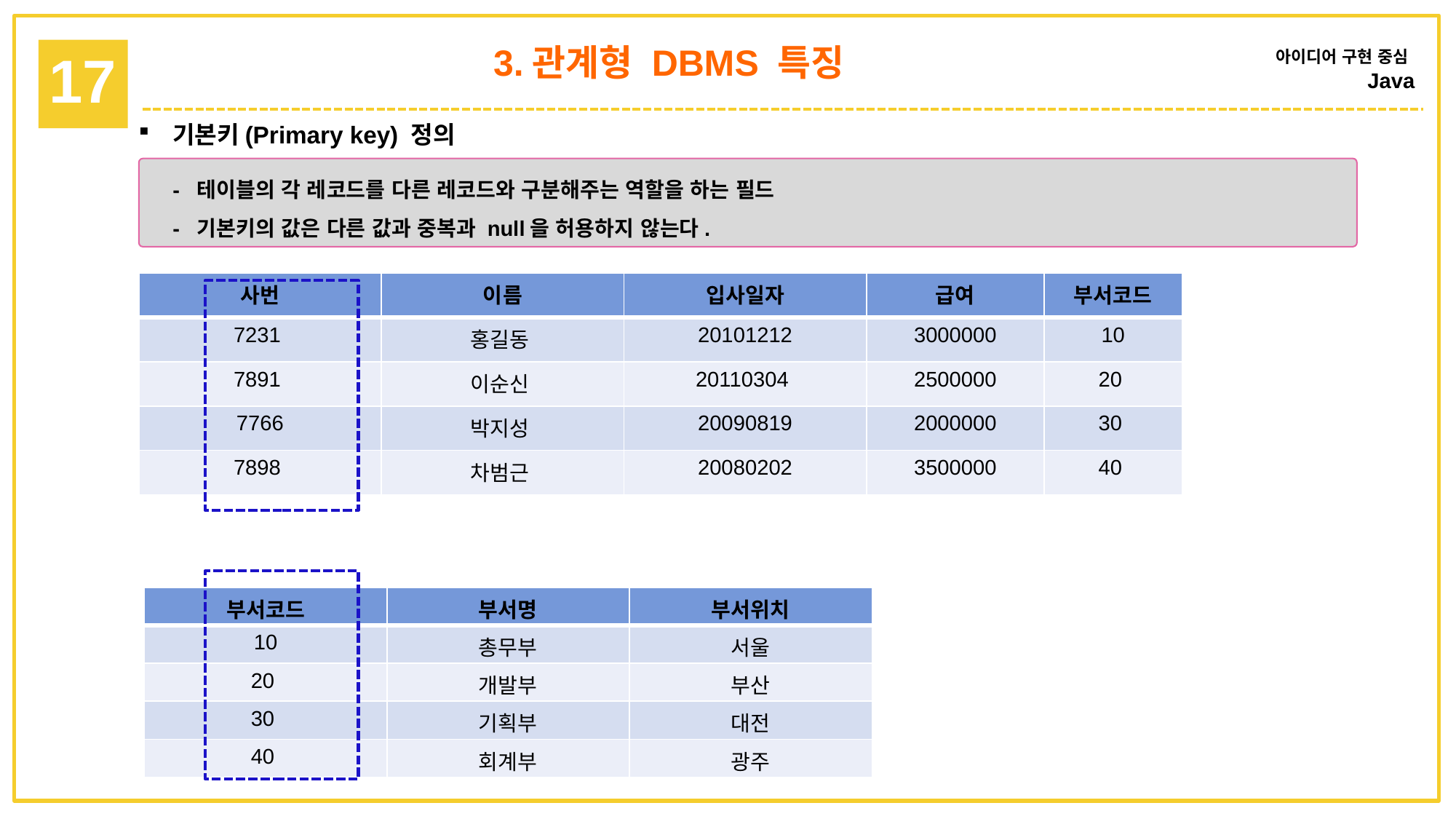

3.관계형 DBMS 특징
아이디어 구현 중심
Java
17

기본키(Primary key) 정의

 -  테이블의 각 레코드를 다른 레코드와 구분해주는 역할을 하는 필드
 -  기본키의 값은 다른 값과 중복과 null을 허용하지 않는다.
| 사번 | 이름 | 입사일자 | 급여 | 부서코드 |
| --- | --- | --- | --- | --- |
| 7231 | 홍길동 | 20101212 | 3000000 | 10 |
| 7891 | 이순신 | 20110304 | 2500000 | 20 |
| 7766 | 박지성 | 20090819 | 2000000 | 30 |
| 7898 | 차범근 | 20080202 | 3500000 | 40 |

| 부서코드 | 부서명 | 부서위치 |
| --- | --- | --- |
| 10 | 총무부 | 서울 |
| 20 | 개발부 | 부산 |
| 30 | 기획부 | 대전 |
| 40 | 회계부 | 광주 |